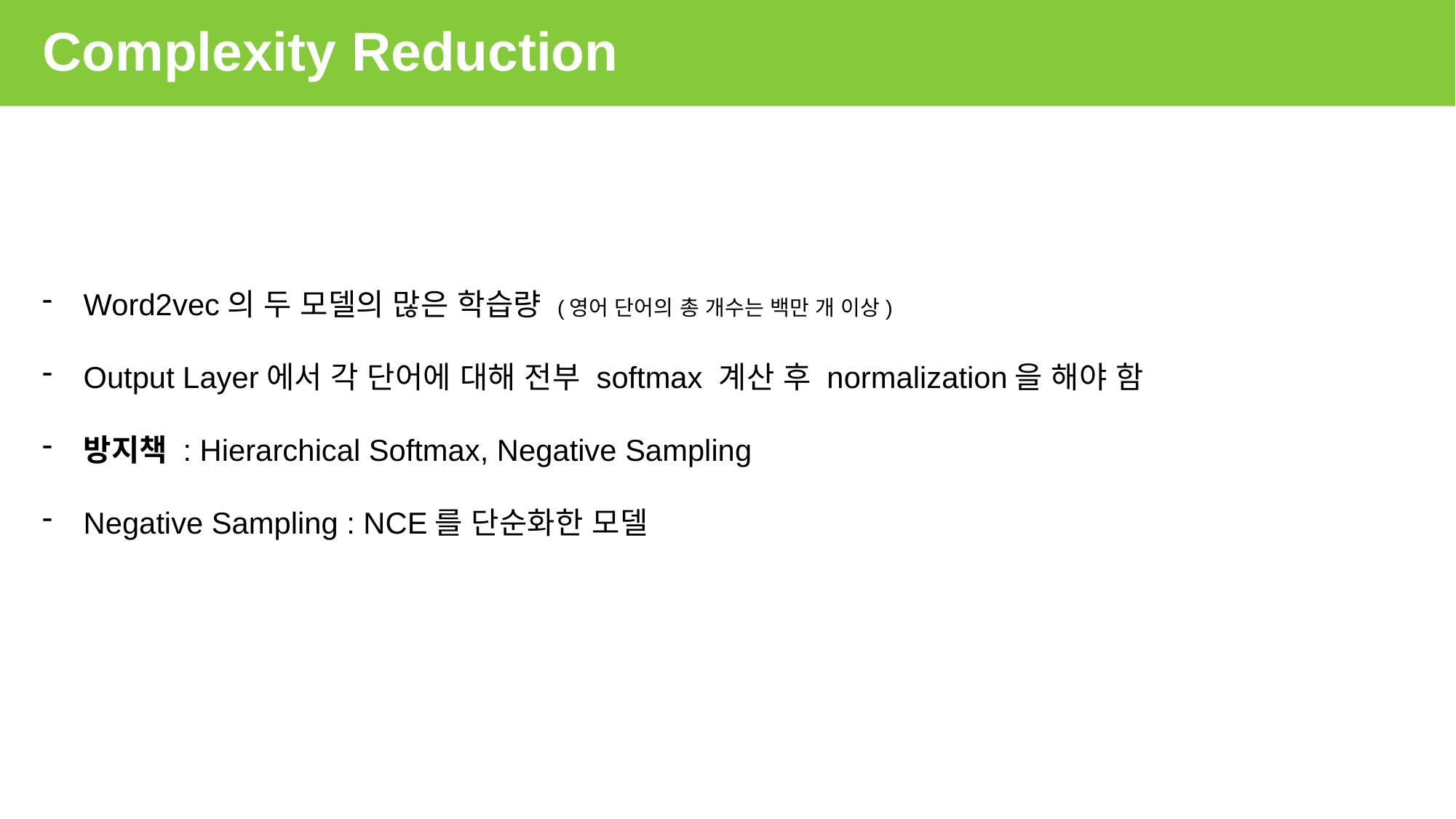

# Complexity Reduction
Word2vec의 두 모델의 많은 학습량 (영어 단어의 총 개수는 백만 개 이상)
Output Layer에서 각 단어에 대해 전부 softmax 계산 후 normalization을 해야 함
방지책 : Hierarchical Softmax, Negative Sampling
Negative Sampling : NCE를 단순화한 모델